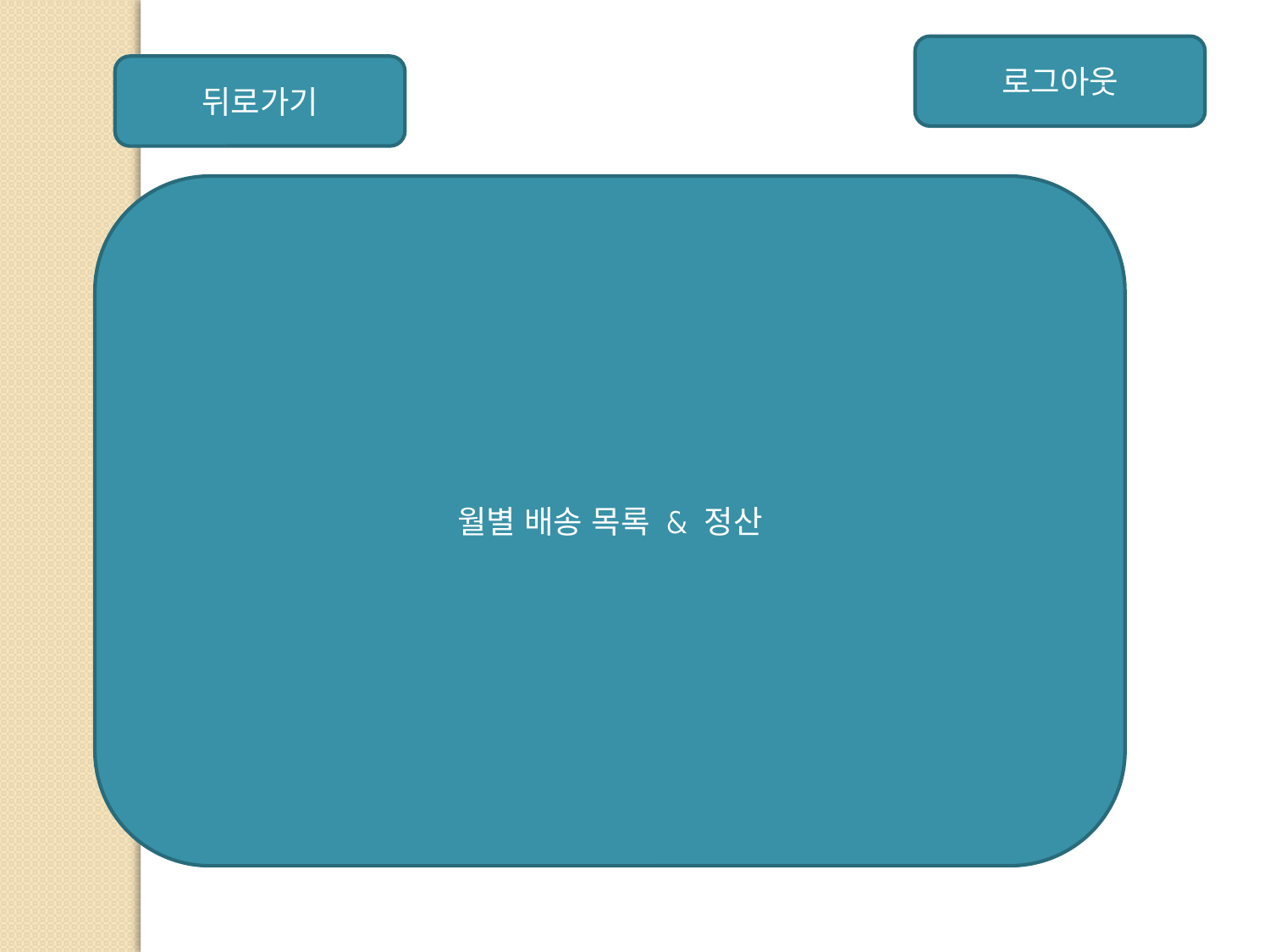

로그아웃
뒤로가기
월별 배송 목록 & 정산